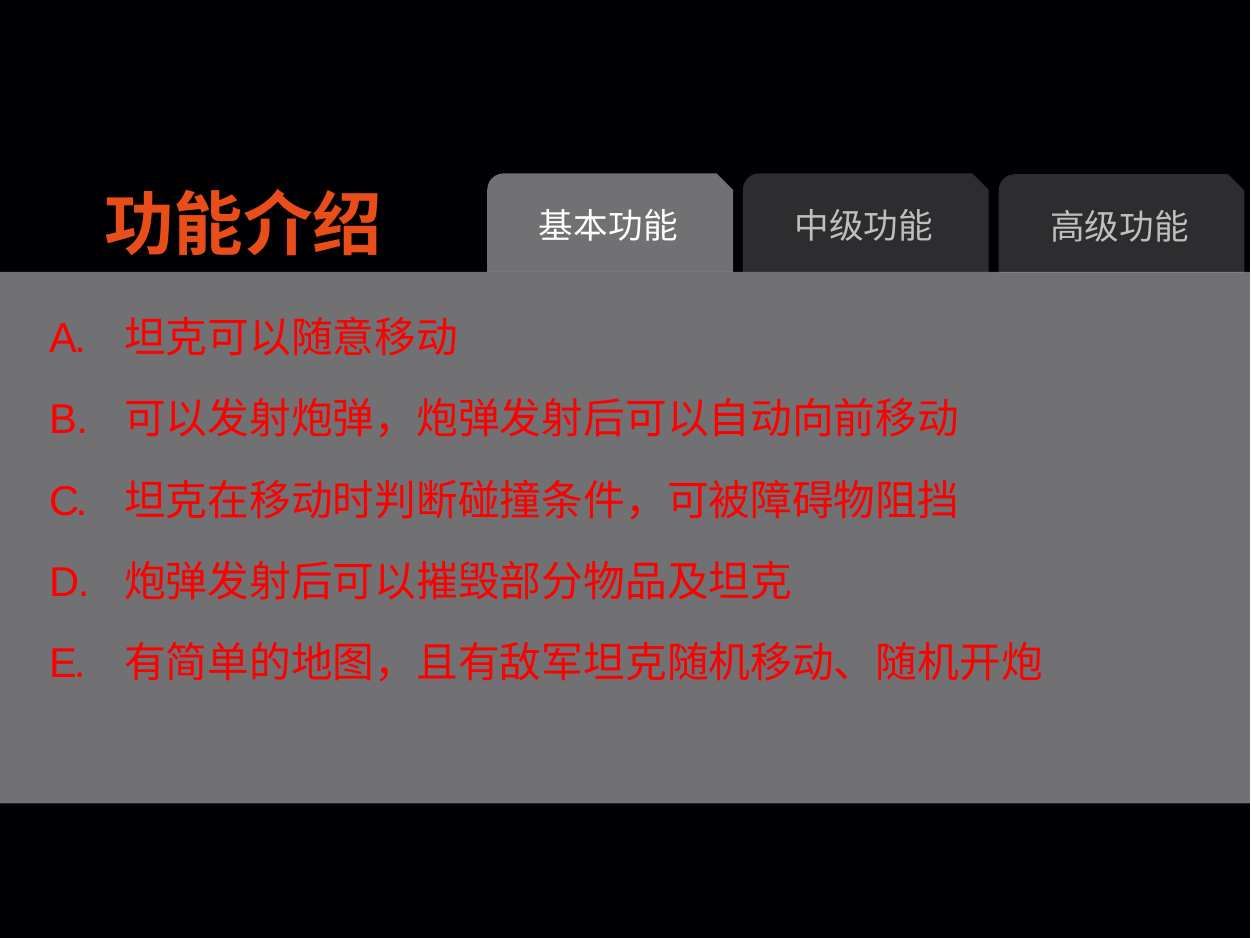

功能介绍
基本功能
中级功能
高级功能

坦克可以随意移动
可以发射炮弹，炮弹发射后可以自动向前移动
坦克在移动时判断碰撞条件，可被障碍物阻挡
炮弹发射后可以摧毁部分物品及坦克
有简单的地图，且有敌军坦克随机移动、随机开炮